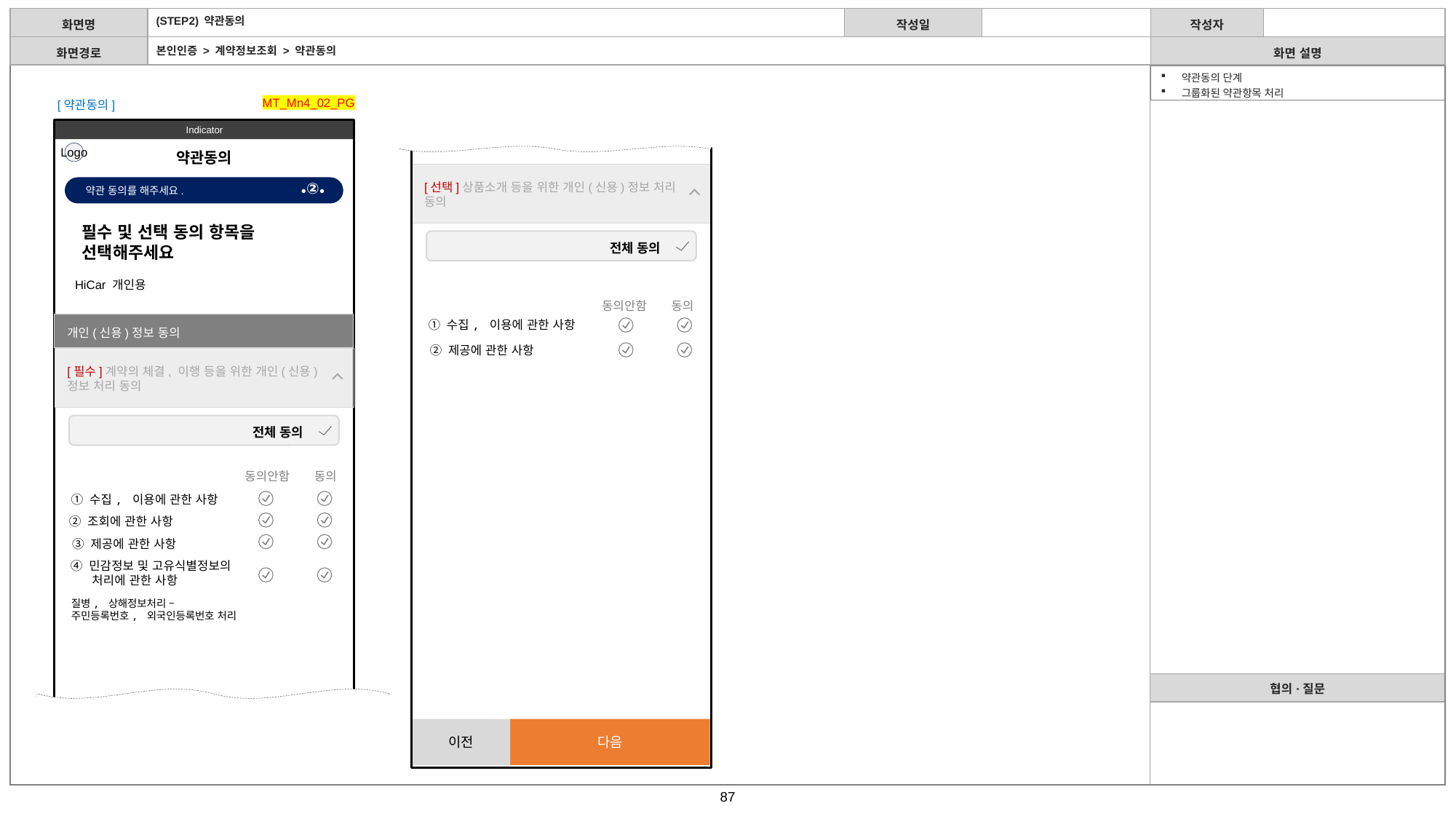

(STEP2) 약관동의

본인인증 > 계약정보조회 > 약관동의
| 약관동의 단계 그룹화된 약관항목 처리 |
| --- |
MT_Mn4_02_PG
[약관동의]

Indicator

Logo
약관동의

[선택]상품소개 등을 위한 개인(신용)정보 처리 동의

●②●
약관 동의를 해주세요.
필수 및 선택 동의 항목을
선택해주세요

전체 동의

HiCar 개인용
동의안함
동의

① 수집, 이용에 관한 사항

개인(신용)정보 동의
② 제공에 관한 사항

[필수]계약의 체결, 이행 등을 위한 개인(신용)정보 처리 동의

전체 동의

동의안함
동의

① 수집, 이용에 관한 사항

② 조회에 관한 사항

③ 제공에 관한 사항
④ 민감정보 및 고유식별정보의
처리에 관한 사항

질병, 상해정보처리 –
주민등록번호, 외국인등록번호 처리

이전
다음